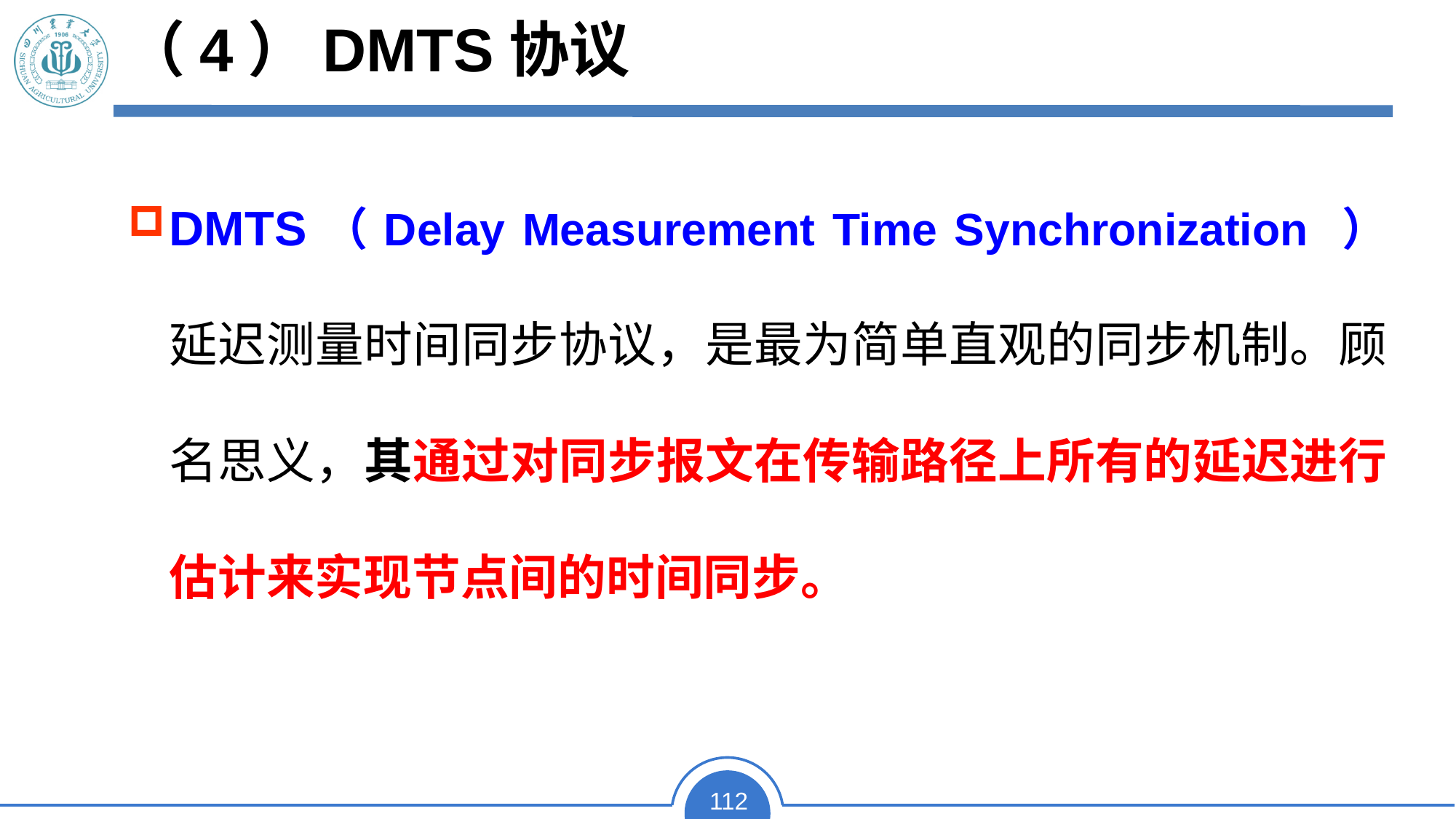

# （4）DMTS协议
DMTS（Delay Measurement Time Synchronization ）延迟测量时间同步协议，是最为简单直观的同步机制。顾名思义，其通过对同步报文在传输路径上所有的延迟进行估计来实现节点间的时间同步。